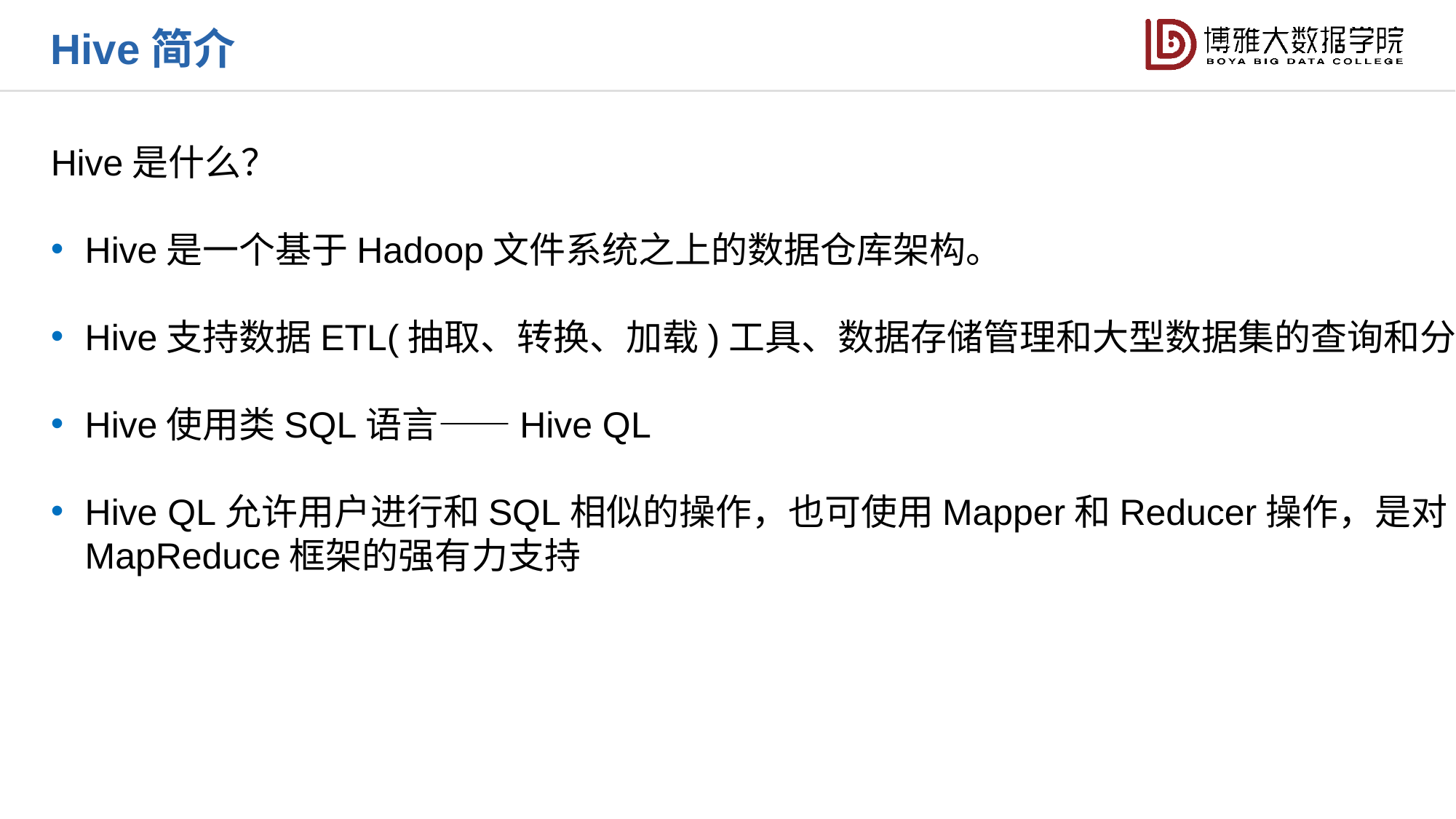

Hive简介
Hive是什么？

Hive是一个基于Hadoop文件系统之上的数据仓库架构。

Hive支持数据ETL(抽取、转换、加载)工具、数据存储管理和大型数据集的查询和分析

Hive使用类SQL语言——Hive QL

Hive QL允许用户进行和SQL相似的操作，也可使用Mapper和Reducer操作，是对MapReduce框架的强有力支持